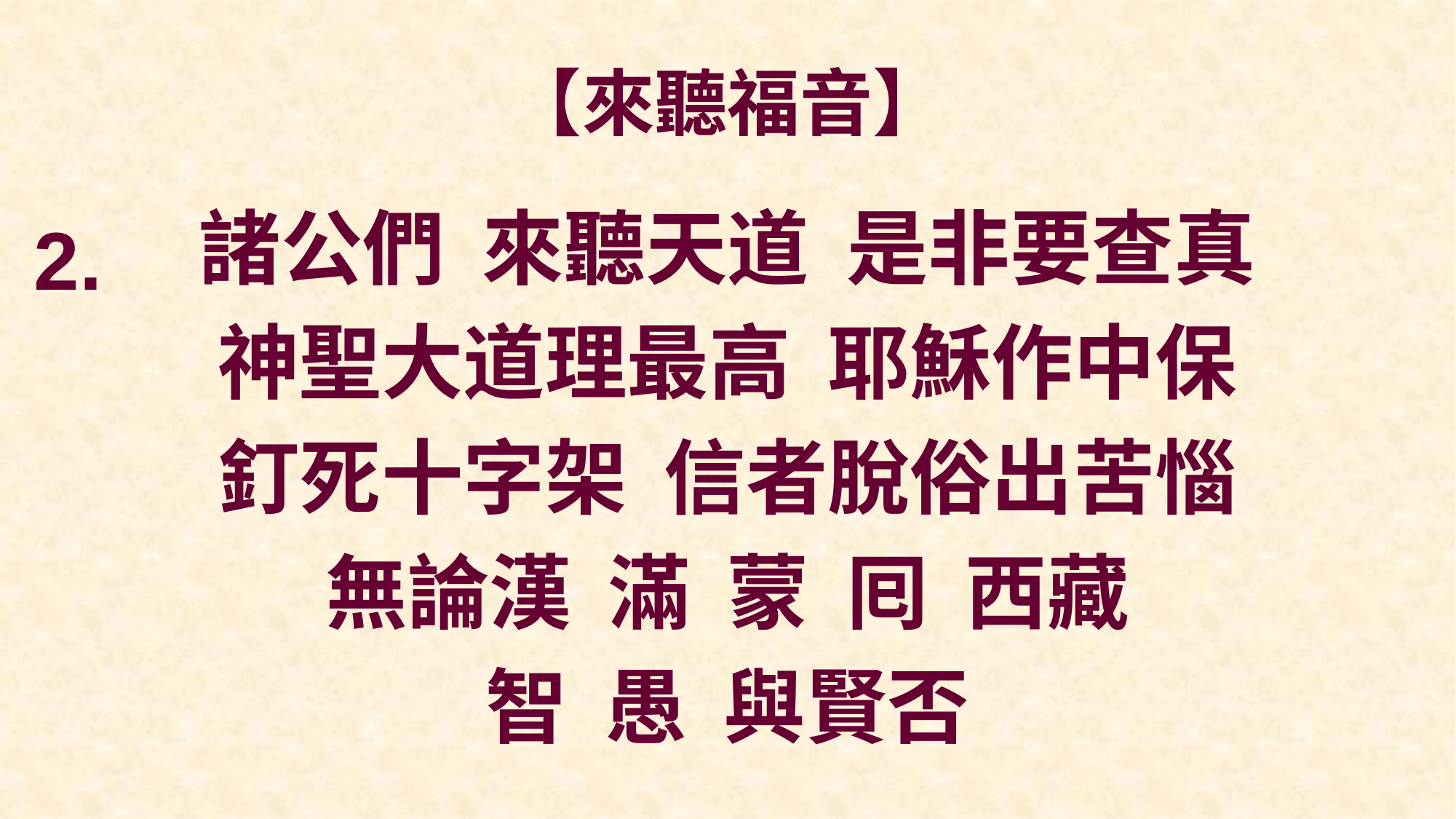

# 【來聽福音】
諸公們  來聽天道  是非要查真
神聖大道理最高  耶穌作中保
釘死十字架  信者脫俗出苦惱
無論漢  滿  蒙  囘  西藏
智  愚  與賢否
2.